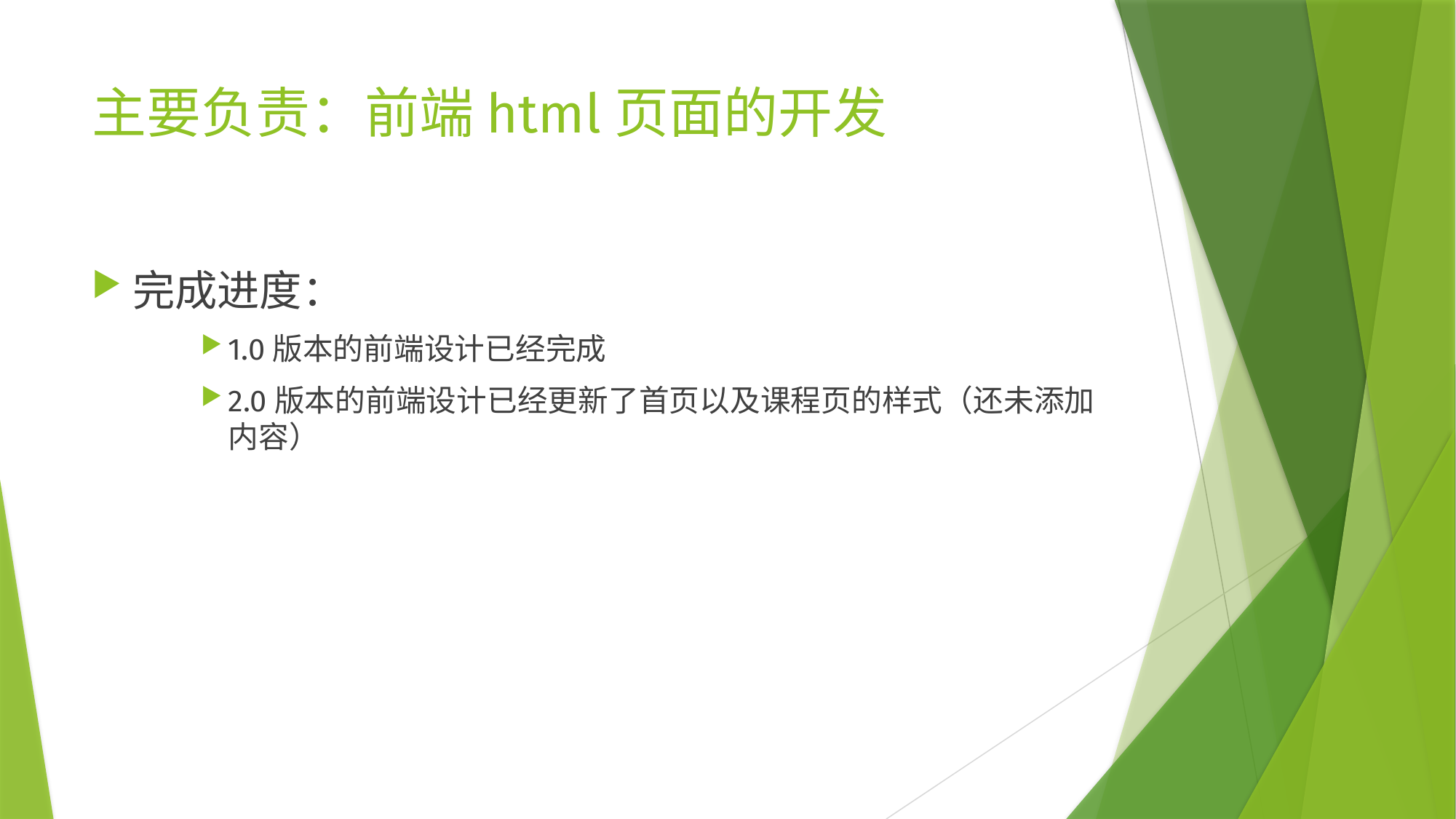

# 主要负责：前端html页面的开发
完成进度：
1.0版本的前端设计已经完成
2.0版本的前端设计已经更新了首页以及课程页的样式（还未添加内容）